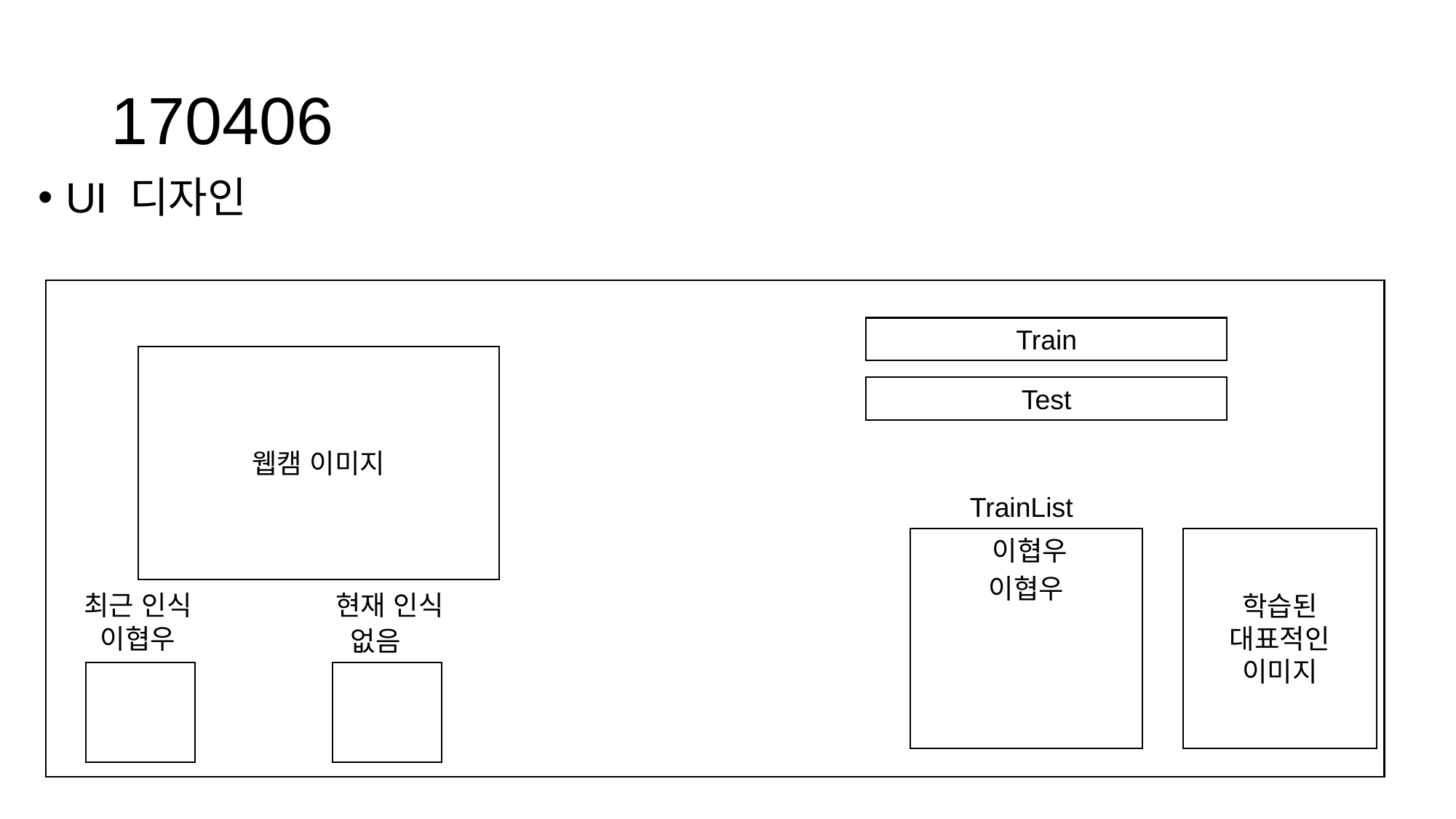

# 170406
UI 디자인

Train
웹캠 이미지
Test
TrainList
이협우
학습된 대표적인 이미지

이협우
최근 인식
현재 인식
이협우
없음